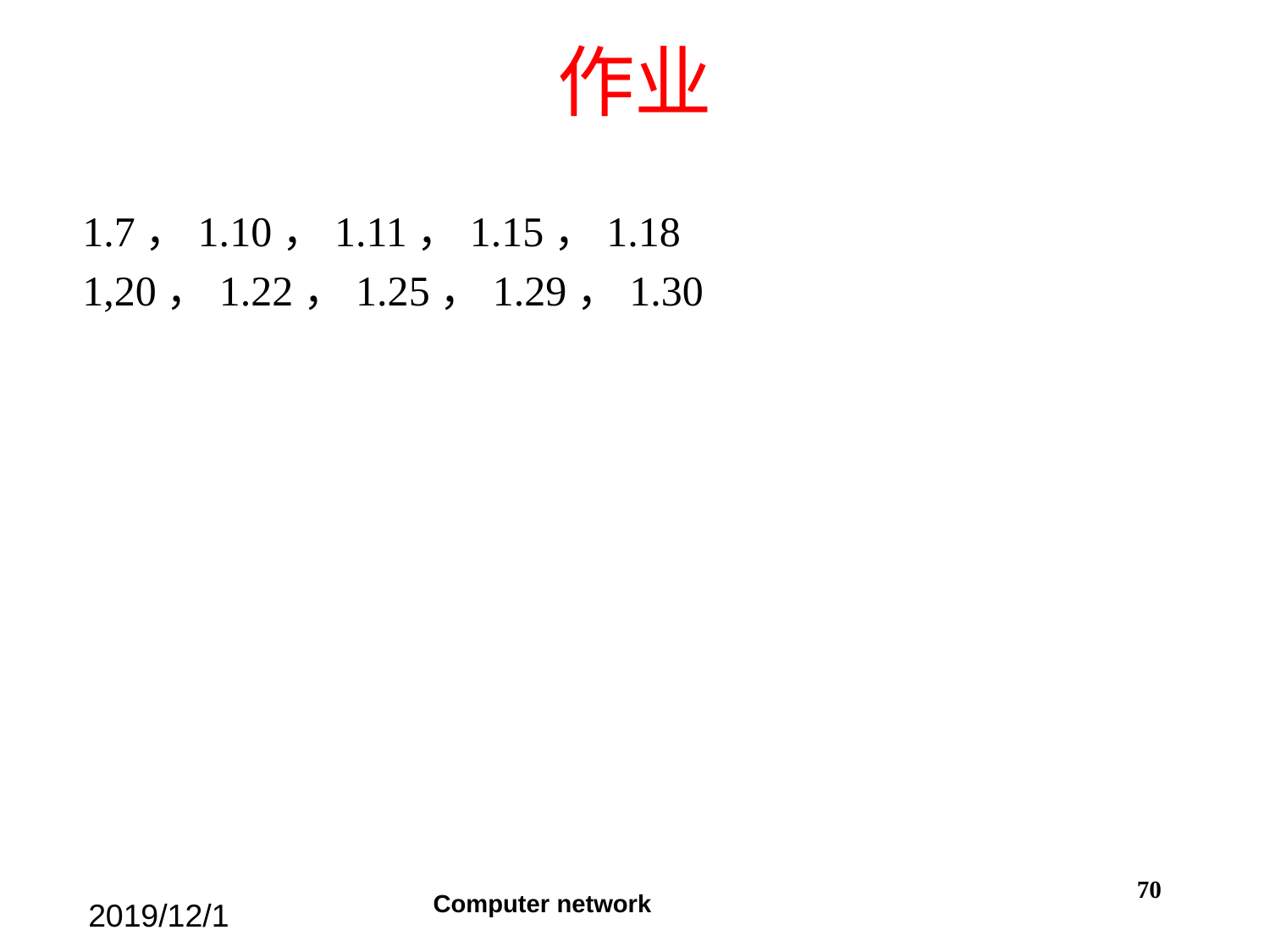

# 作业
1.7，1.10，1.11，1.15，1.18
1,20，1.22，1.25，1.29，1.30
70
Computer network
2019/12/1